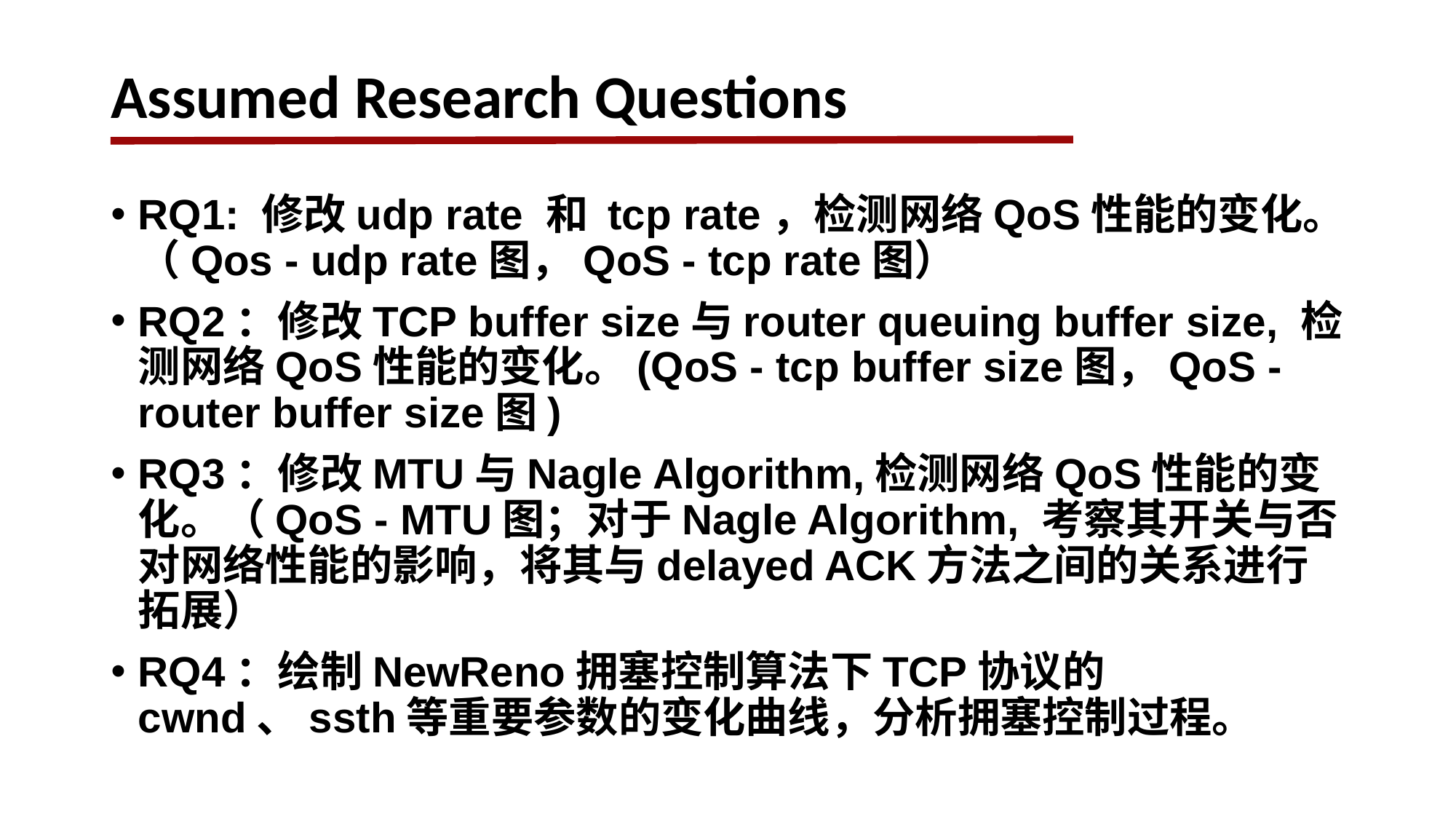

# Assumed Research Questions
RQ1: 修改udp rate 和 tcp rate，检测网络QoS性能的变化。（Qos - udp rate图，QoS - tcp rate图）
RQ2：修改TCP buffer size与router queuing buffer size, 检测网络QoS性能的变化。(QoS - tcp buffer size图，QoS - router buffer size图)
RQ3：修改MTU与Nagle Algorithm,检测网络QoS性能的变化。（QoS - MTU图；对于Nagle Algorithm, 考察其开关与否对网络性能的影响，将其与delayed ACK方法之间的关系进行拓展）
RQ4：绘制NewReno拥塞控制算法下TCP协议的cwnd、ssth等重要参数的变化曲线，分析拥塞控制过程。